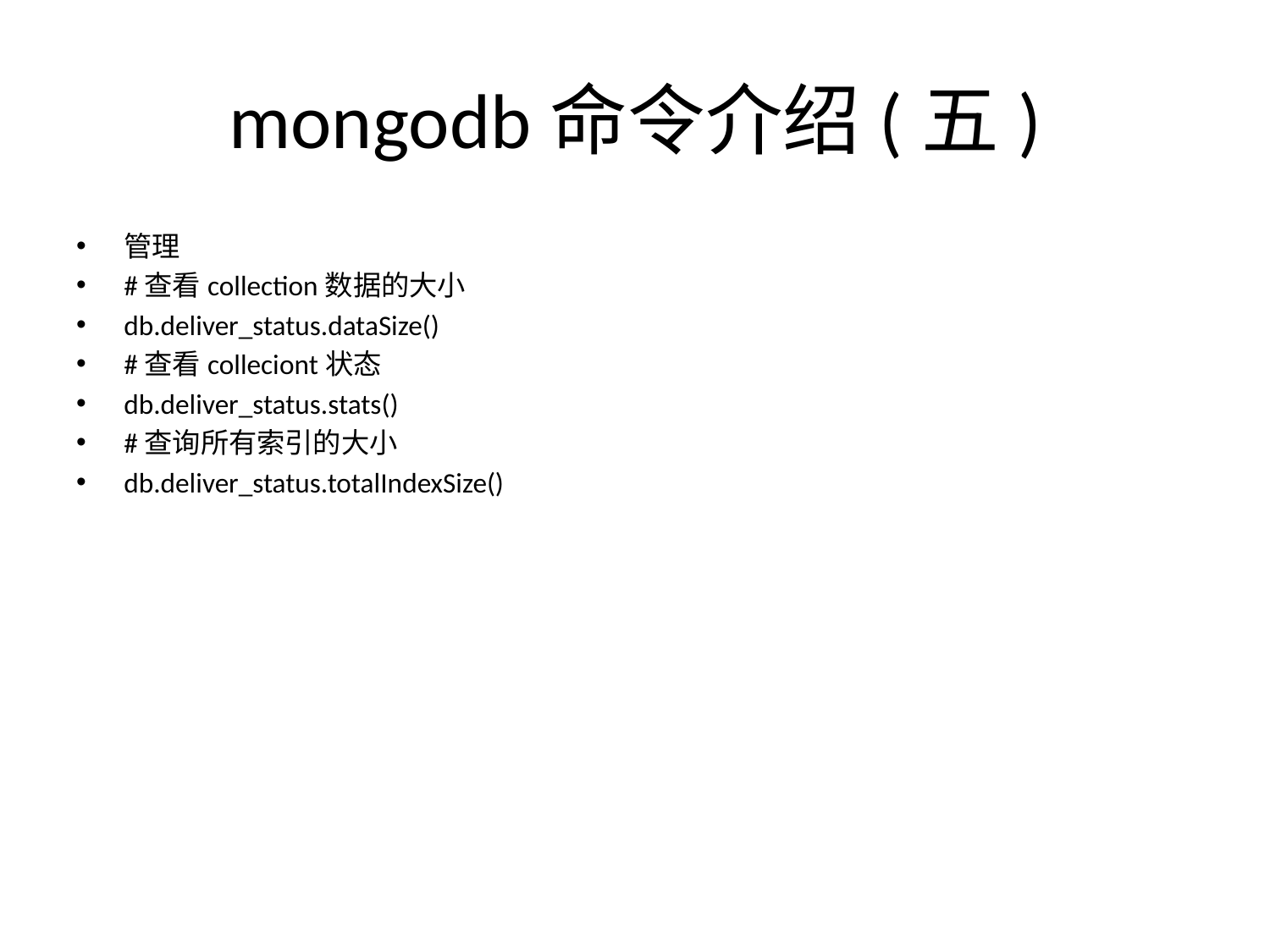

# mongodb命令介绍(五)
管理
#查看collection数据的大小
db.deliver_status.dataSize()
#查看colleciont状态
db.deliver_status.stats()
#查询所有索引的大小
db.deliver_status.totalIndexSize()